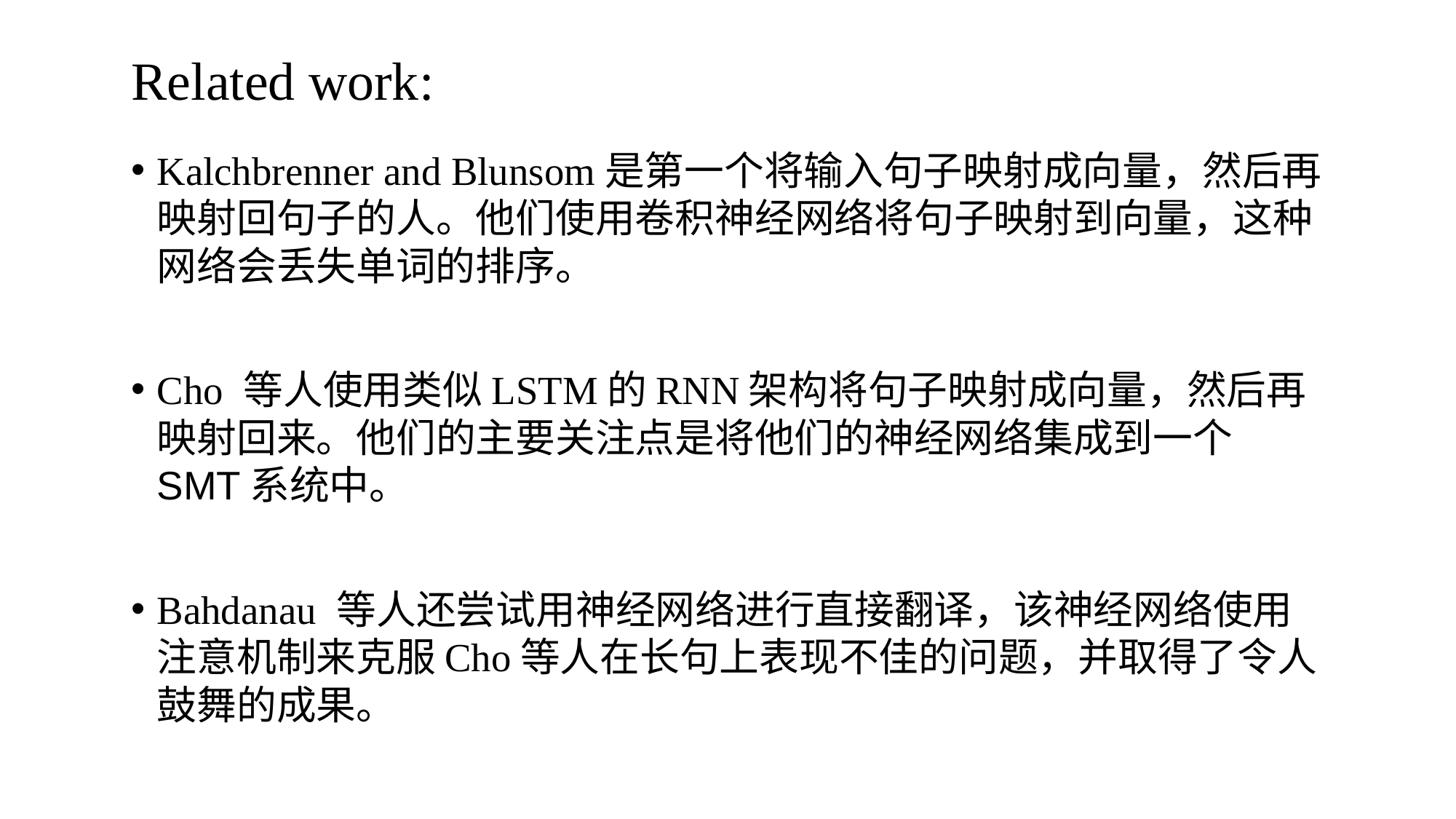

# Related work:
Kalchbrenner and Blunsom是第一个将输入句子映射成向量，然后再映射回句子的人。他们使用卷积神经网络将句子映射到向量，这种网络会丢失单词的排序。

Cho 等人使用类似LSTM的RNN架构将句子映射成向量，然后再映射回来。他们的主要关注点是将他们的神经网络集成到一个SMT系统中。

Bahdanau 等人还尝试用神经网络进行直接翻译，该神经网络使用注意机制来克服Cho等人在长句上表现不佳的问题，并取得了令人鼓舞的成果。